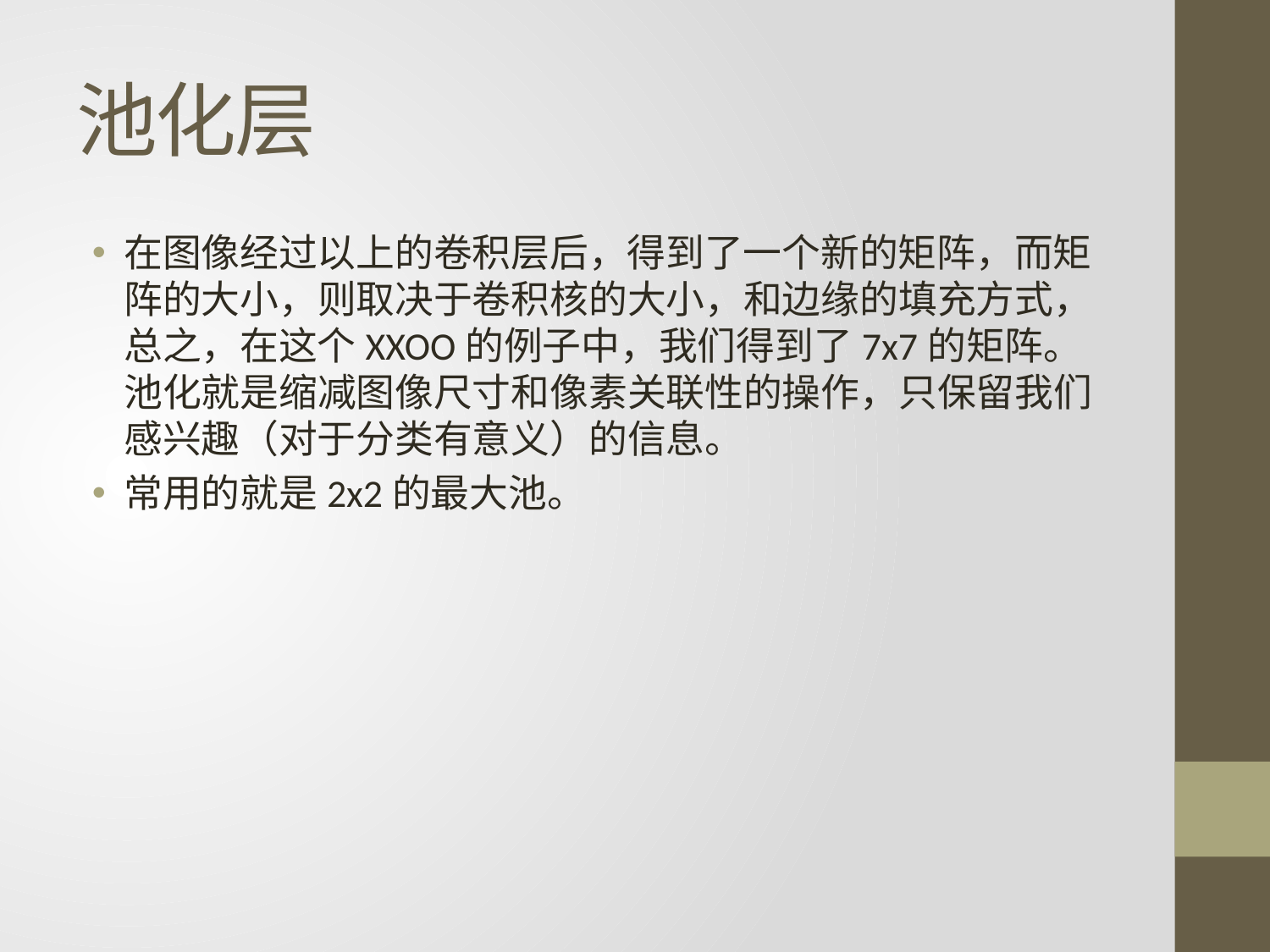

# 池化层
在图像经过以上的卷积层后，得到了一个新的矩阵，而矩阵的大小，则取决于卷积核的大小，和边缘的填充方式，总之，在这个XXOO的例子中，我们得到了7x7的矩阵。池化就是缩减图像尺寸和像素关联性的操作，只保留我们感兴趣（对于分类有意义）的信息。
常用的就是2x2的最大池。